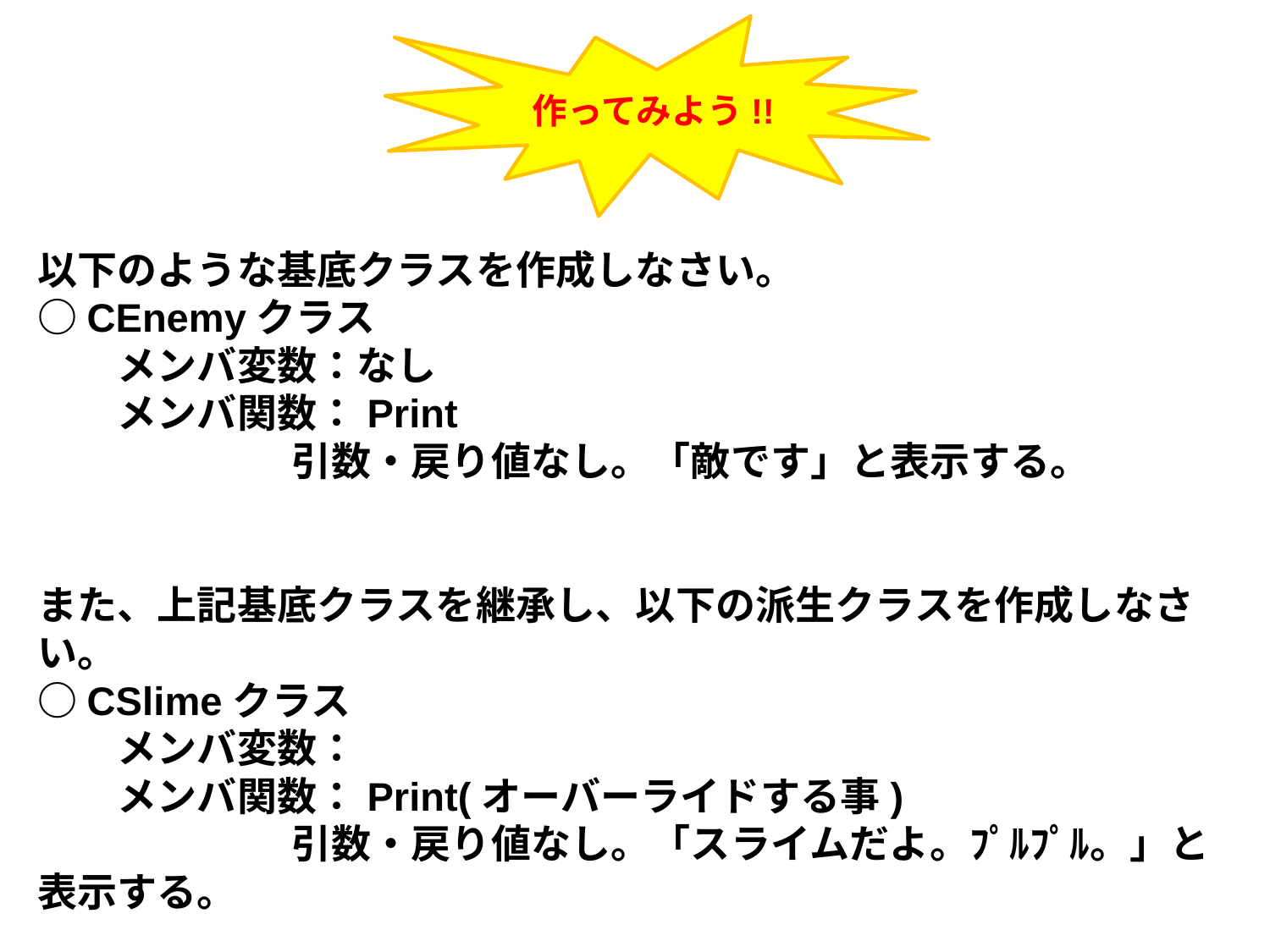

作ってみよう!!
以下のような基底クラスを作成しなさい。
○CEnemyクラス
　　メンバ変数：なし
　　メンバ関数：Print
		引数・戻り値なし。「敵です」と表示する。
また、上記基底クラスを継承し、以下の派生クラスを作成しなさい。
○CSlimeクラス
　　メンバ変数：
　　メンバ関数：Print(オーバーライドする事)
		引数・戻り値なし。「スライムだよ。ﾌﾟﾙﾌﾟﾙ。」と表示する。